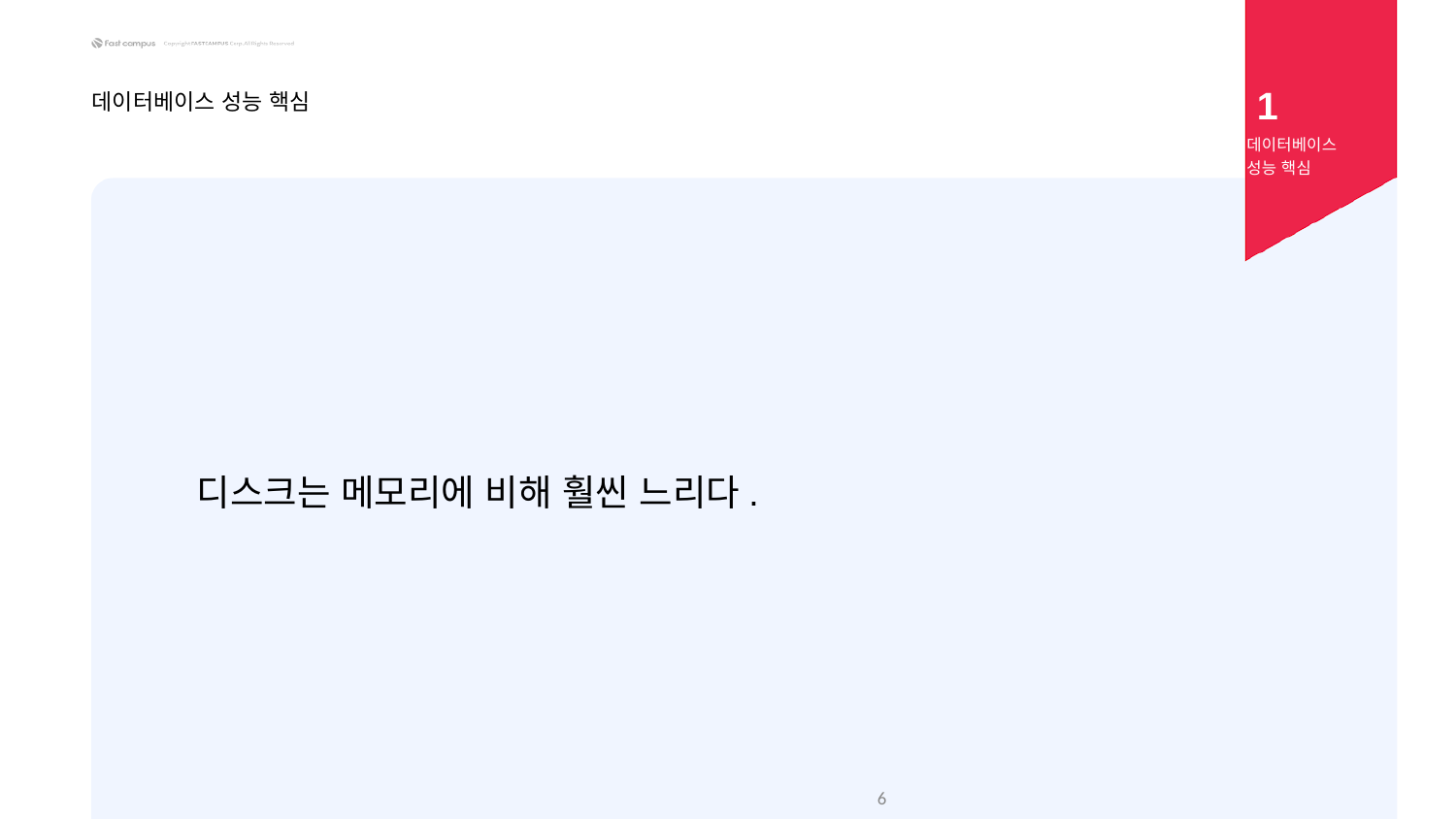

1
데이터베이스 성능 핵심
데이터베이스
성능 핵심
디스크는 메모리에 비해 훨씬 느리다.
6